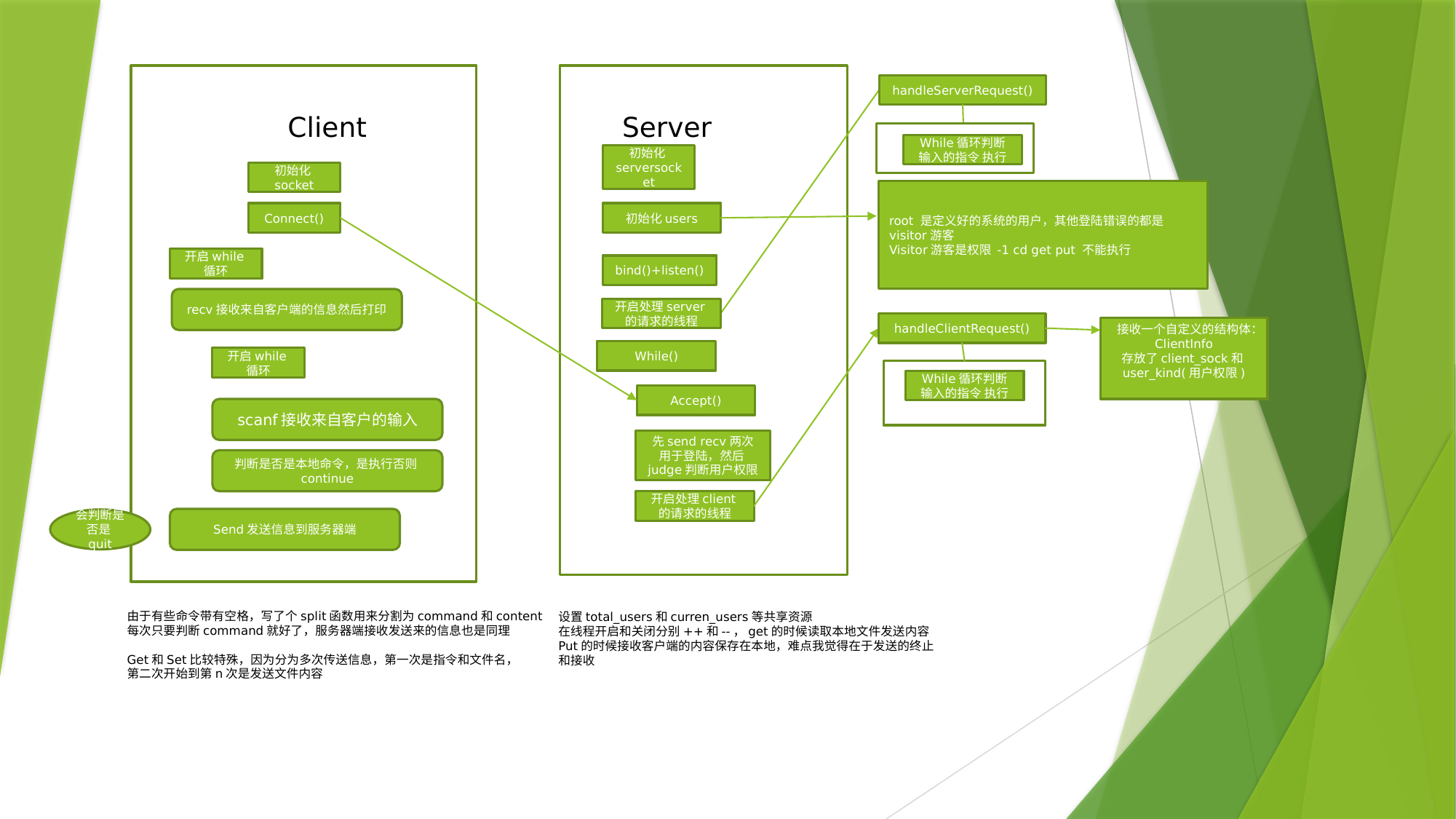

handleServerRequest()
Client
Server

While循环判断输入的指令 执行
初始化serversocket
初始化socket
root 是定义好的系统的用户，其他登陆错误的都是visitor游客
Visitor游客是权限 -1 cd get put 不能执行
Connect()
初始化users
开启while循环
bind()+listen()
recv接收来自客户端的信息然后打印
开启处理server的请求的线程
handleClientRequest()
接收一个自定义的结构体：ClientInfo
存放了client_sock和user_kind(用户权限)

While()
开启while循环

While循环判断输入的指令 执行
Accept()
scanf接收来自客户的输入
先send recv两次用于登陆，然后judge判断用户权限
判断是否是本地命令，是执行否则continue
开启处理client的请求的线程
Send发送信息到服务器端
会判断是否是quit
由于有些命令带有空格，写了个split函数用来分割为command和content
每次只要判断command就好了，服务器端接收发送来的信息也是同理

Get和Set比较特殊，因为分为多次传送信息，第一次是指令和文件名，
第二次开始到第n次是发送文件内容
设置total_users和curren_users等共享资源
在线程开启和关闭分别++和--，get的时候读取本地文件发送内容
Put的时候接收客户端的内容保存在本地，难点我觉得在于发送的终止
和接收